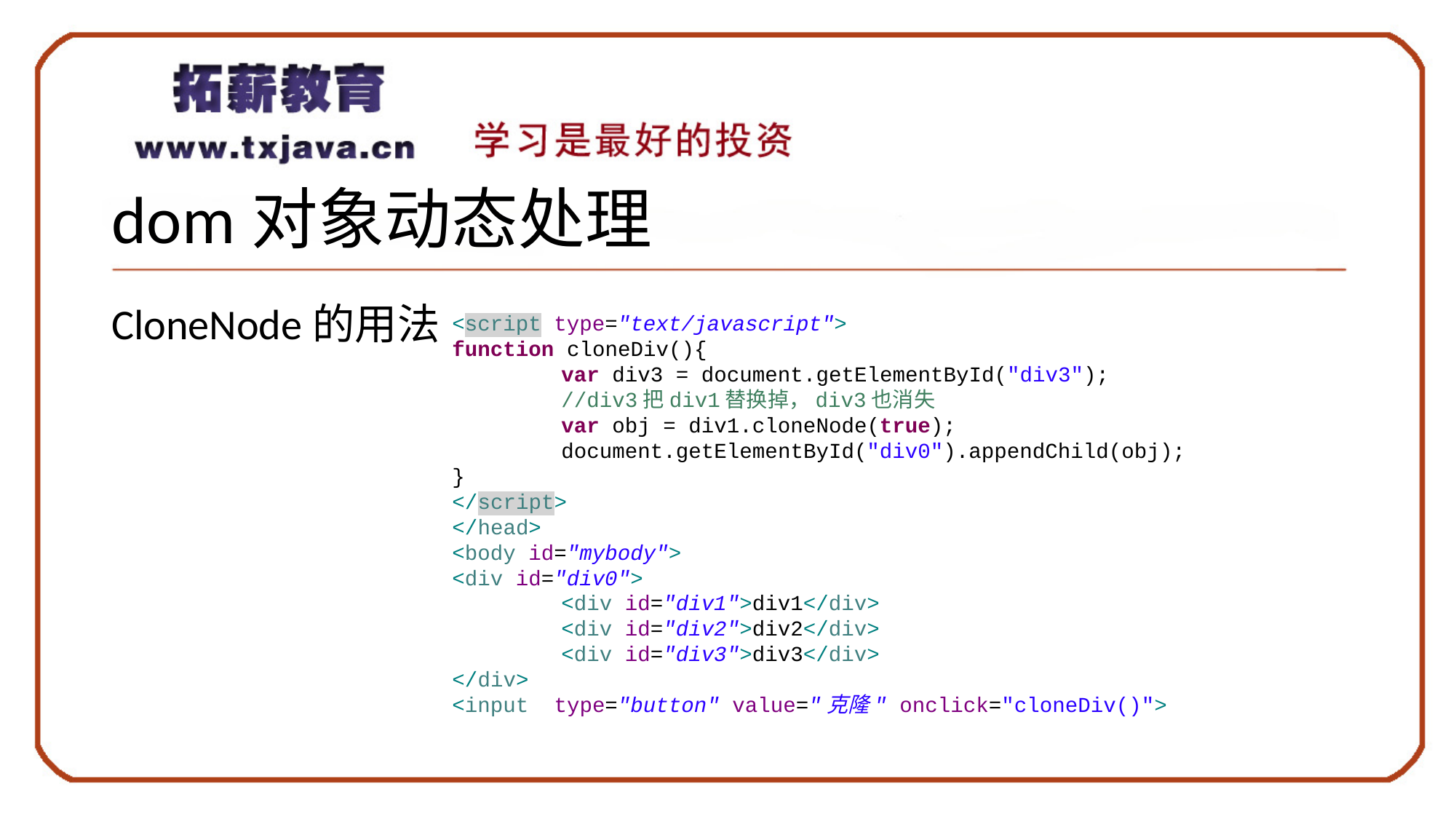

# dom对象动态处理
CloneNode的用法
<script type="text/javascript">
function cloneDiv(){
	var div3 = document.getElementById("div3");
	//div3把div1替换掉，div3也消失
	var obj = div1.cloneNode(true);
	document.getElementById("div0").appendChild(obj);
}
</script>
</head>
<body id="mybody">
<div id="div0">
	<div id="div1">div1</div>
	<div id="div2">div2</div>
	<div id="div3">div3</div>
</div>
<input  type="button" value="克隆" onclick="cloneDiv()">